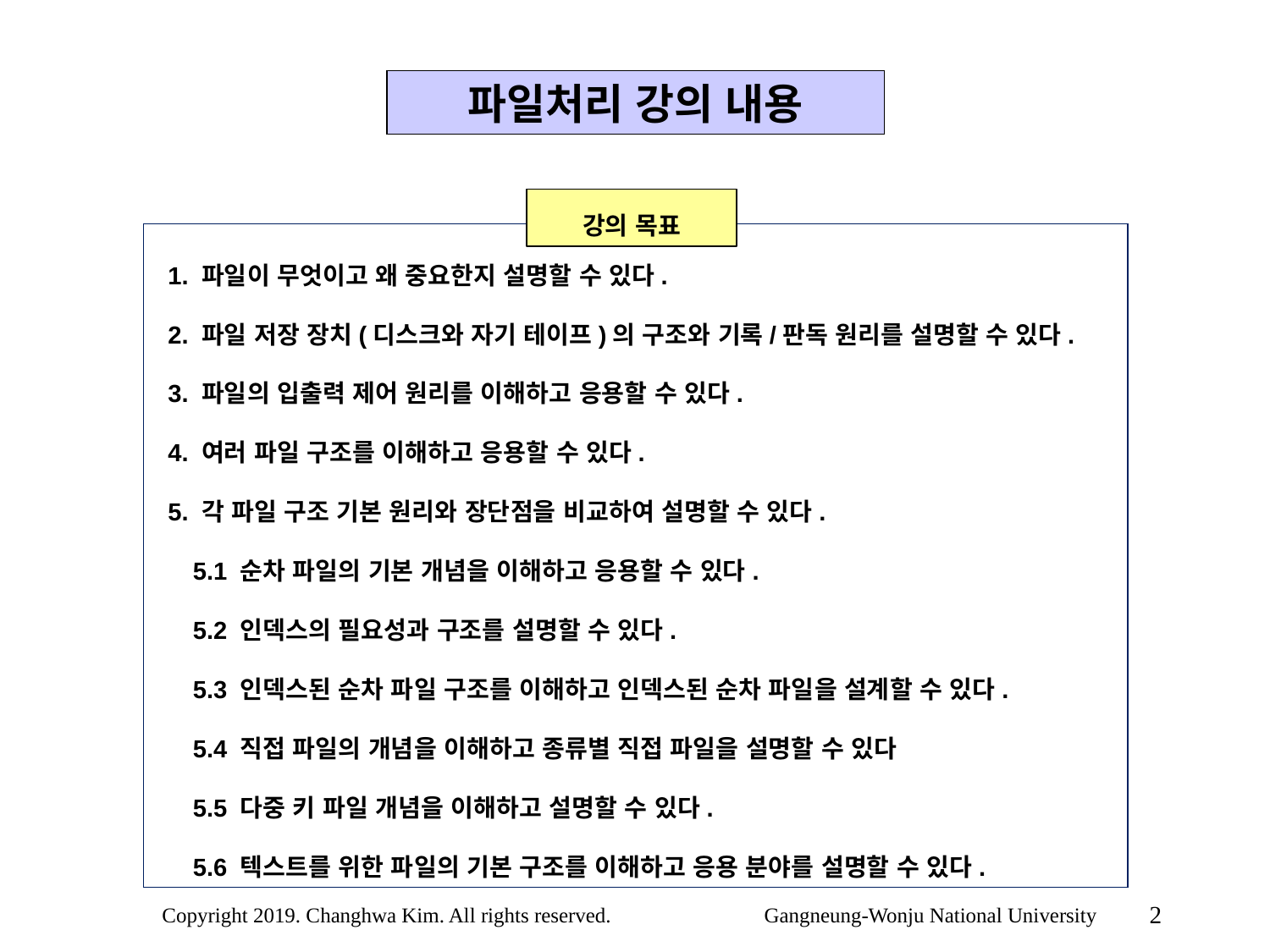

파일처리 강의 내용
강의 목표
1. 파일이 무엇이고 왜 중요한지 설명할 수 있다.
2. 파일 저장 장치(디스크와 자기 테이프)의 구조와 기록/판독 원리를 설명할 수 있다.
3. 파일의 입출력 제어 원리를 이해하고 응용할 수 있다.
4. 여러 파일 구조를 이해하고 응용할 수 있다.
5. 각 파일 구조 기본 원리와 장단점을 비교하여 설명할 수 있다.
5.1 순차 파일의 기본 개념을 이해하고 응용할 수 있다.
5.2 인덱스의 필요성과 구조를 설명할 수 있다.
5.3 인덱스된 순차 파일 구조를 이해하고 인덱스된 순차 파일을 설계할 수 있다.
5.4 직접 파일의 개념을 이해하고 종류별 직접 파일을 설명할 수 있다
5.5 다중 키 파일 개념을 이해하고 설명할 수 있다.
5.6 텍스트를 위한 파일의 기본 구조를 이해하고 응용 분야를 설명할 수 있다.
2
Copyright 2019. Changhwa Kim. All rights reserved.                             Gangneung-Wonju National University